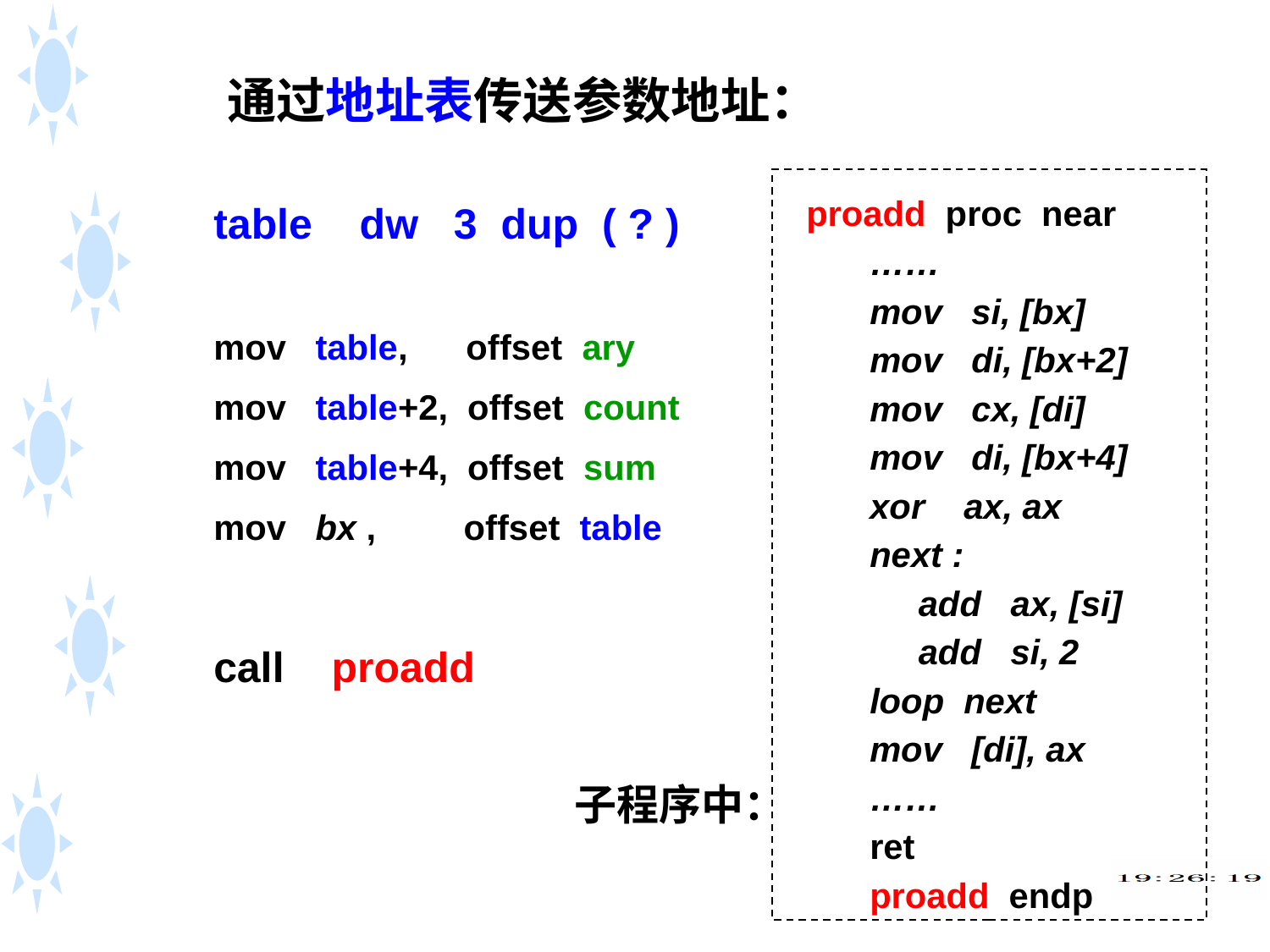

通过地址表传送参数地址：

proadd  proc  near
……
mov   si, [bx]
mov   di, [bx+2]
mov   cx, [di]
mov   di, [bx+4]
xor    ax, ax
next :
     add   ax, [si]
     add   si, 2
loop  next
mov   [di], ax
……
ret
proadd  endp
table    dw   3  dup  ( ? )

mov   table,      offset  ary
mov   table+2,  offset  count
mov   table+4,  offset  sum
mov   bx ,         offset  table

call    proadd
子程序中：